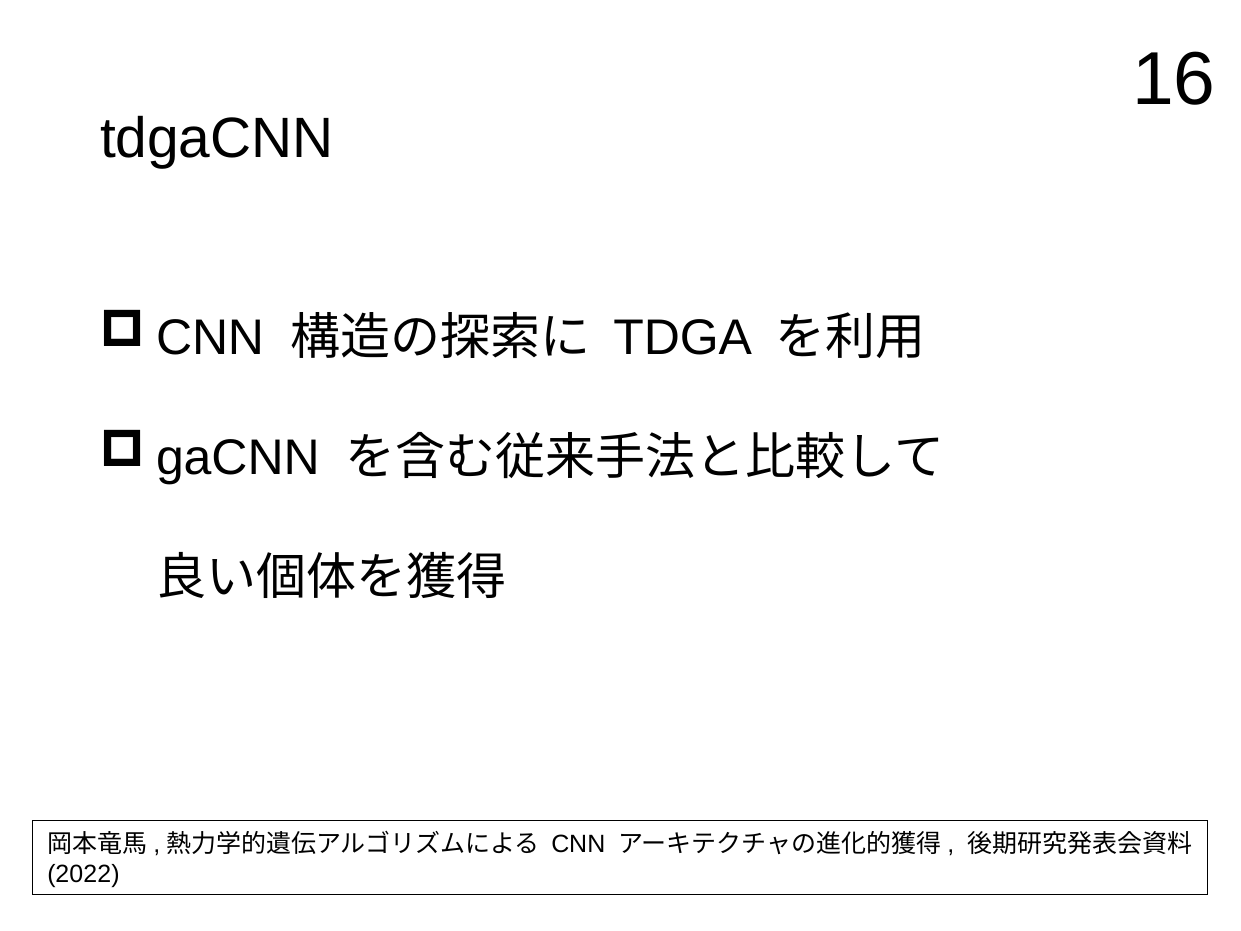

# tdgaCNN
16
CNN 構造の探索に TDGA を利用
gaCNN を含む従来手法と比較して
良い個体を獲得
岡本竜馬,熱力学的遺伝アルゴリズムによる CNN アーキテクチャの進化的獲得, 後期研究発表会資料 (2022)